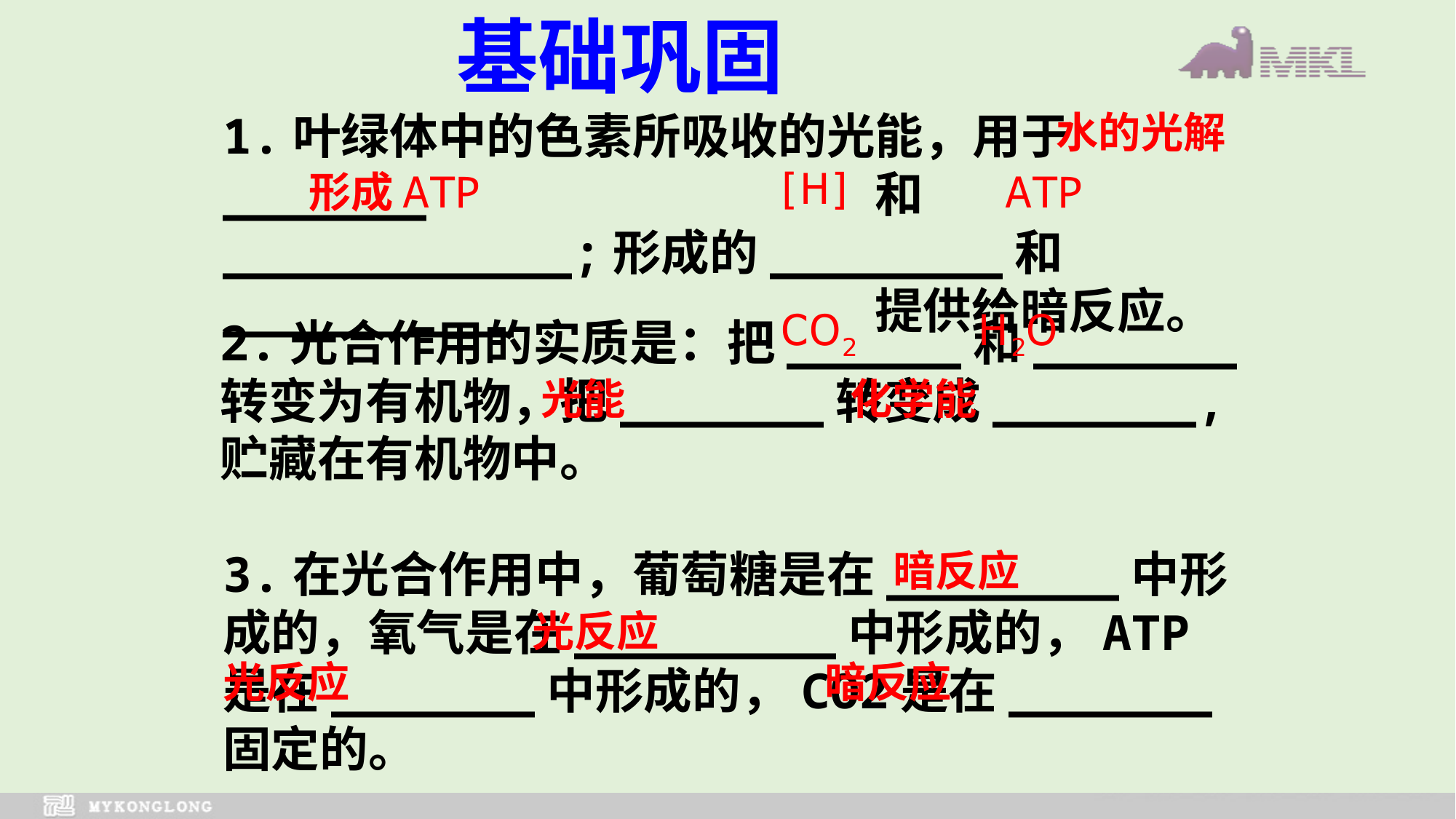

基础巩固
1.叶绿体中的色素所吸收的光能，用于_______               和____________;形成的________和__________            提供给暗反应。
水的光解
[H]
形成ATP
ATP
CO2
H2O
2.光合作用的实质是：把______和_______转变为有机物，把_______转变成_______,贮藏在有机物中。
光能
化学能
3.在光合作用中，葡萄糖是在________中形成的，氧气是在_________中形成的，ATP是在_______中形成的，CO2是在_______固定的。
暗反应
光反应
光反应
暗反应